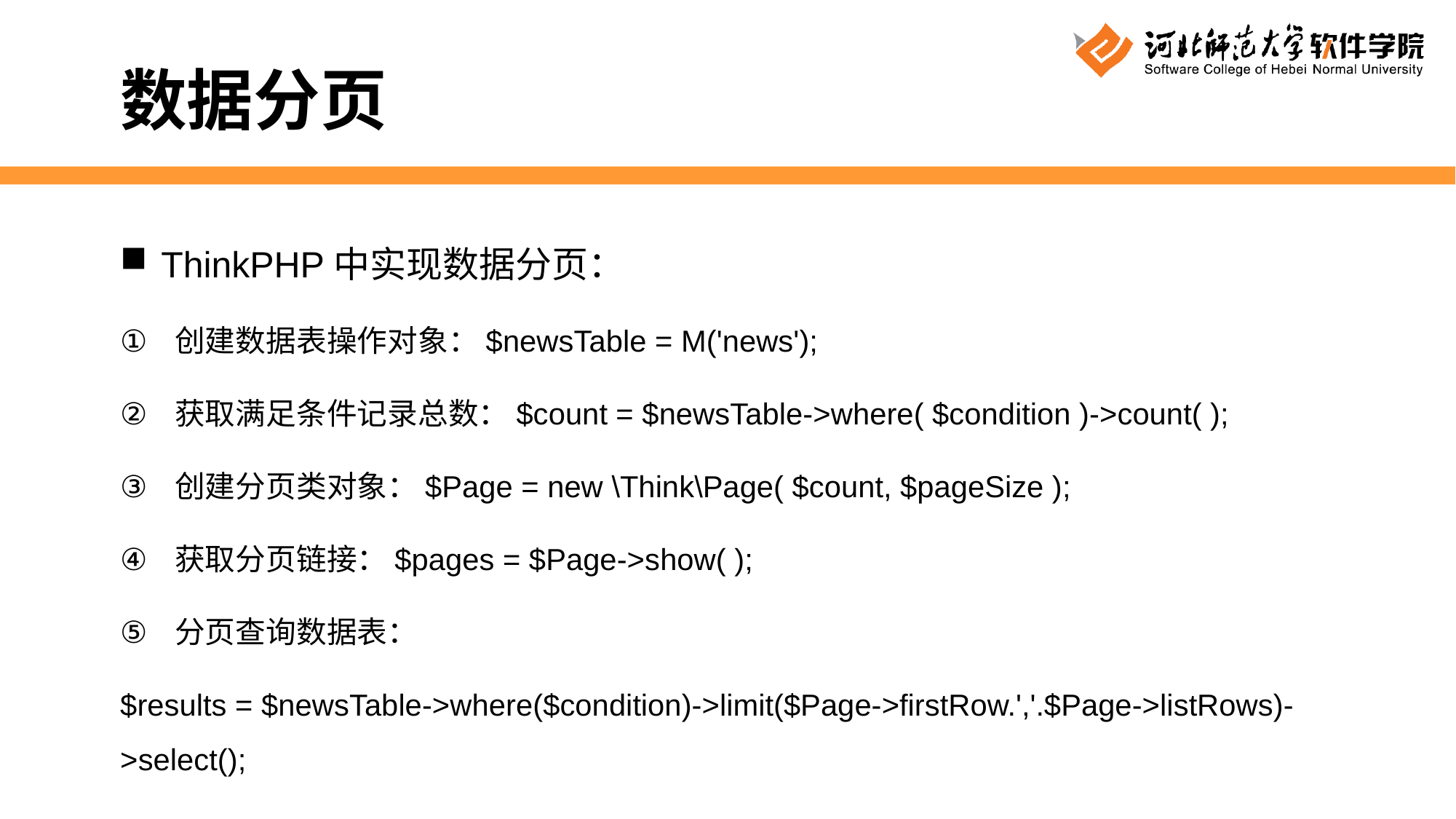

数据分页
ThinkPHP中实现数据分页：
创建数据表操作对象：$newsTable = M('news');
获取满足条件记录总数：$count = $newsTable->where( $condition )->count( );
创建分页类对象：$Page = new \Think\Page( $count, $pageSize );
获取分页链接：$pages = $Page->show( );
分页查询数据表：
$results = $newsTable->where($condition)->limit($Page->firstRow.','.$Page->listRows)->select();